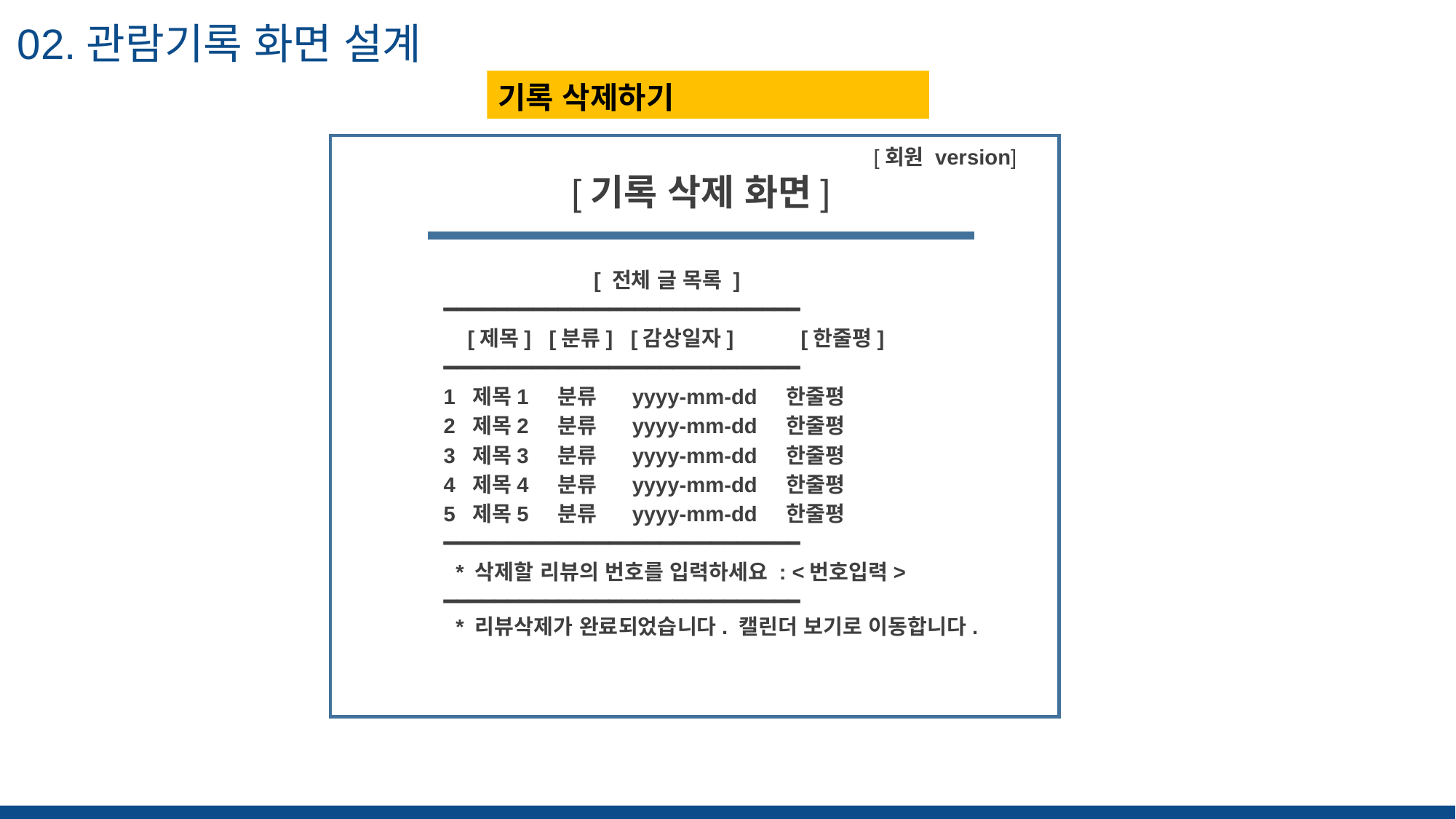

02.관람기록 화면 설계

기록 삭제하기
“ 해당 슬라이드의 핵심 을 적어주세요 ”

[회원 version]
 [기록 삭제 화면]

                         [ 전체 글 목록 ]
━━━━━━━━━━━━━━━━━━━━━━━━━━━━
    [제목]   [분류]   [감상일자]	     [한줄평]
━━━━━━━━━━━━━━━━━━━━━━━━━━━━
1  제목1    분류     yyyy-mm-dd    한줄평
2  제목2    분류     yyyy-mm-dd    한줄평
3  제목3    분류     yyyy-mm-dd    한줄평
4  제목4    분류     yyyy-mm-dd    한줄평
5  제목5    분류     yyyy-mm-dd    한줄평
━━━━━━━━━━━━━━━━━━━━━━━━━━━━
  * 삭제할 리뷰의 번호를 입력하세요 : <번호입력>
━━━━━━━━━━━━━━━━━━━━━━━━━━━━
  * 리뷰삭제가 완료되었습니다. 캘린더 보기로 이동합니다.